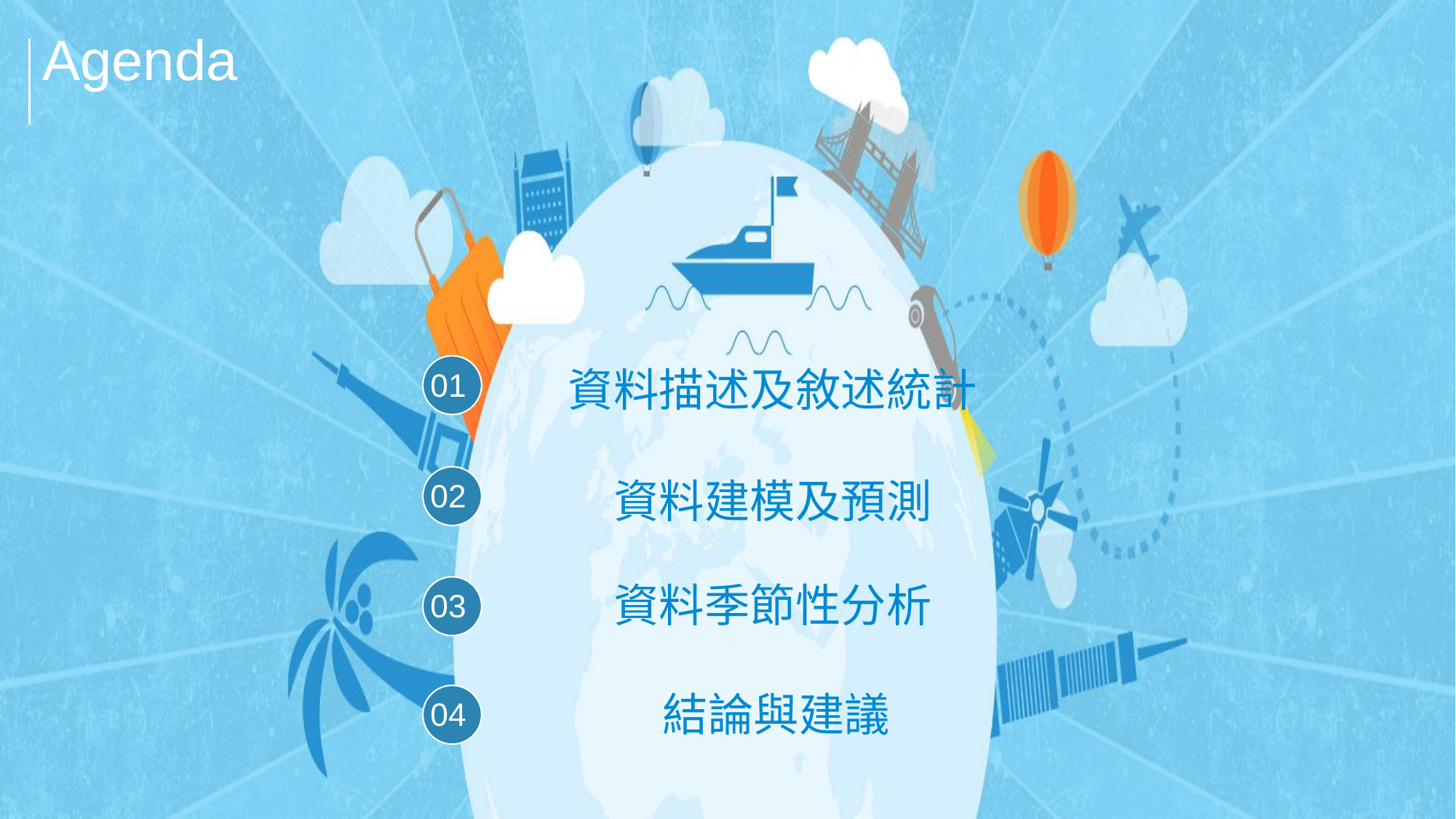

Agenda

資料描述及敘述統計
01

資料建模及預測
02
資料季節性分析

03
結論與建議

04